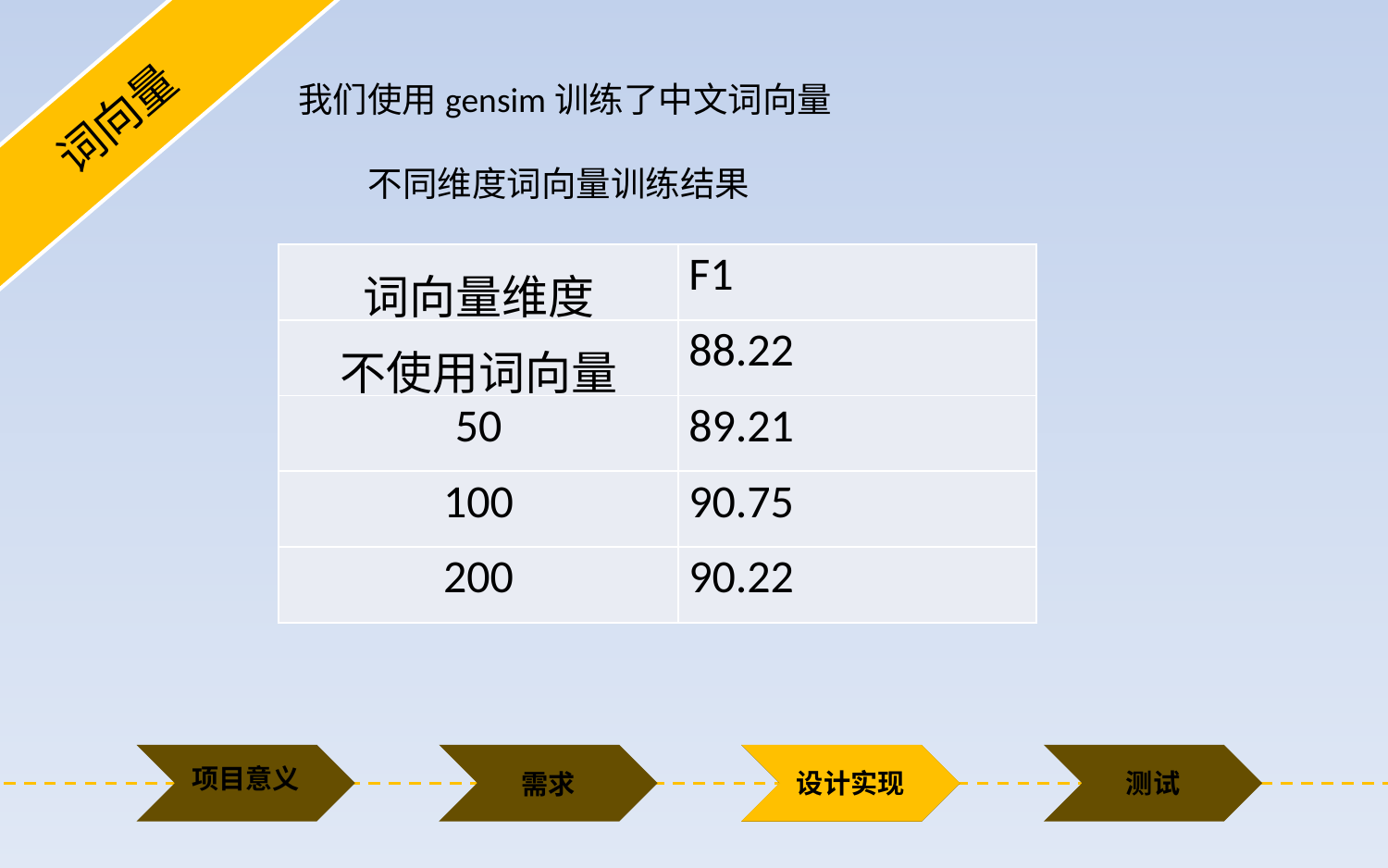

词向量
我们使用gensim训练了中文词向量
不同维度词向量训练结果
| 词向量维度 | F1 |
| --- | --- |
| 不使用词向量 | 88.22 |
| 50 | 89.21 |
| 100 | 90.75 |
| 200 | 90.22 |
设计实现

项目意义
测试
需求